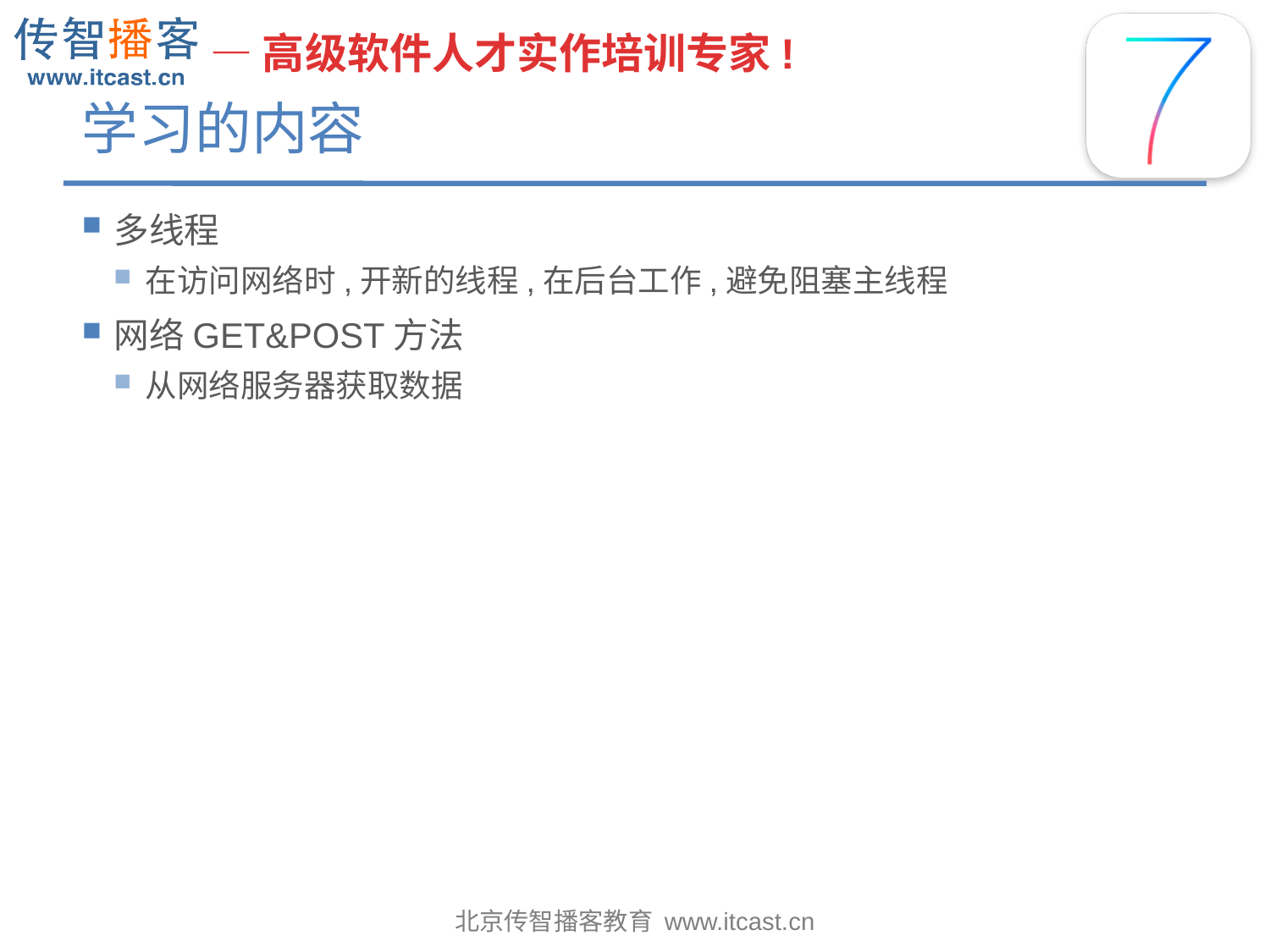

# 学习的内容
多线程
在访问网络时,开新的线程,在后台工作,避免阻塞主线程
网络GET&POST方法
从网络服务器获取数据